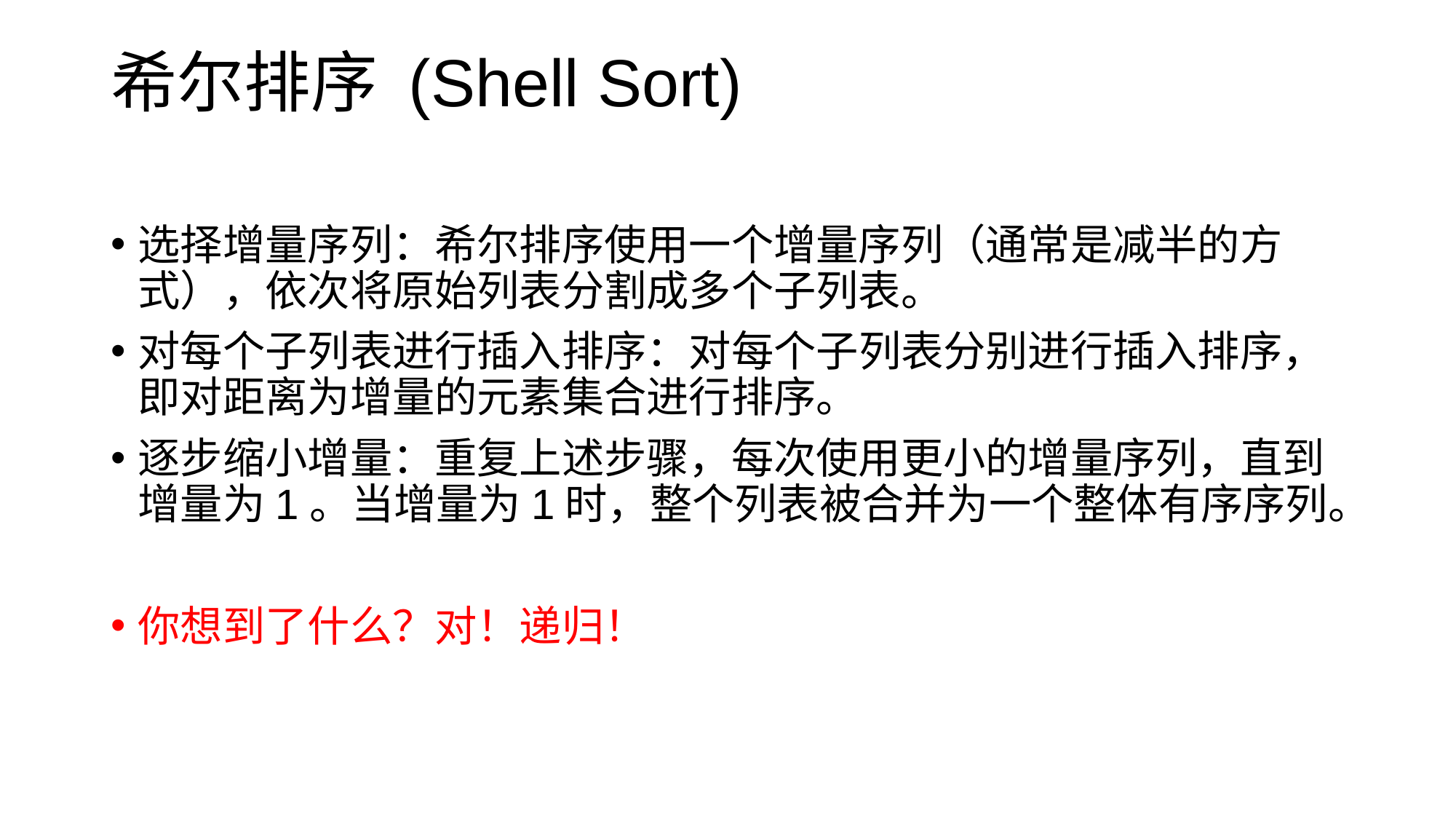

# 希尔排序 (Shell Sort)
选择增量序列：希尔排序使用一个增量序列（通常是减半的方式），依次将原始列表分割成多个子列表。
对每个子列表进行插入排序：对每个子列表分别进行插入排序，即对距离为增量的元素集合进行排序。
逐步缩小增量：重复上述步骤，每次使用更小的增量序列，直到增量为1。当增量为1时，整个列表被合并为一个整体有序序列。

你想到了什么？对！递归！